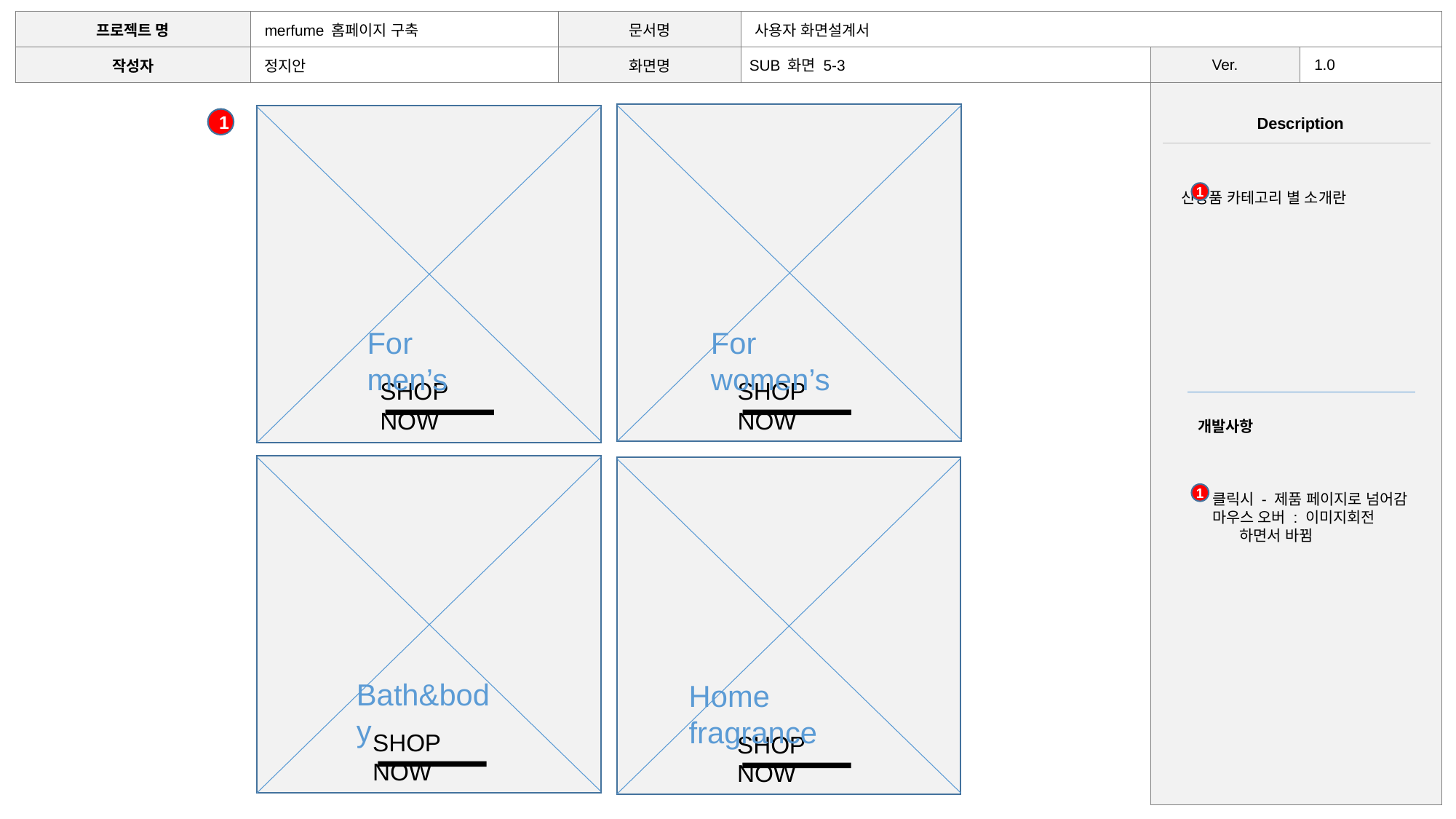

SUB 화면 5-3

1
1
신상품 카테고리 별 소개란
For men’s
For women’s
SHOP NOW

SHOP NOW

개발사항

1
클릭시 - 제품 페이지로 넘어감
마우스 오버 : 이미지회전 하면서 바뀜

Bath&body
Home fragrance
SHOP NOW

SHOP NOW